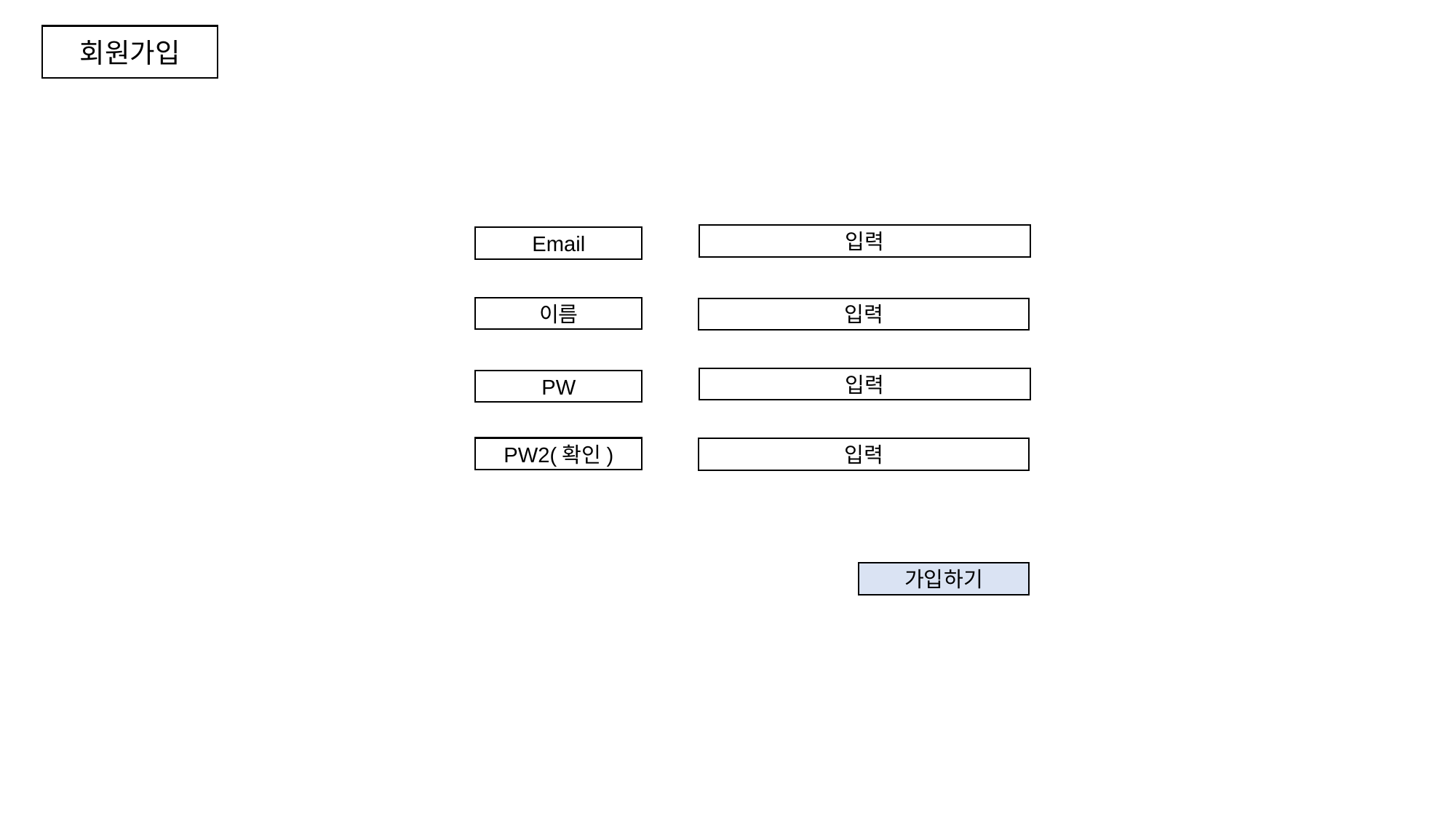

회원가입
입력
Email
이름
입력
입력
PW
PW2(확인)
입력
가입하기